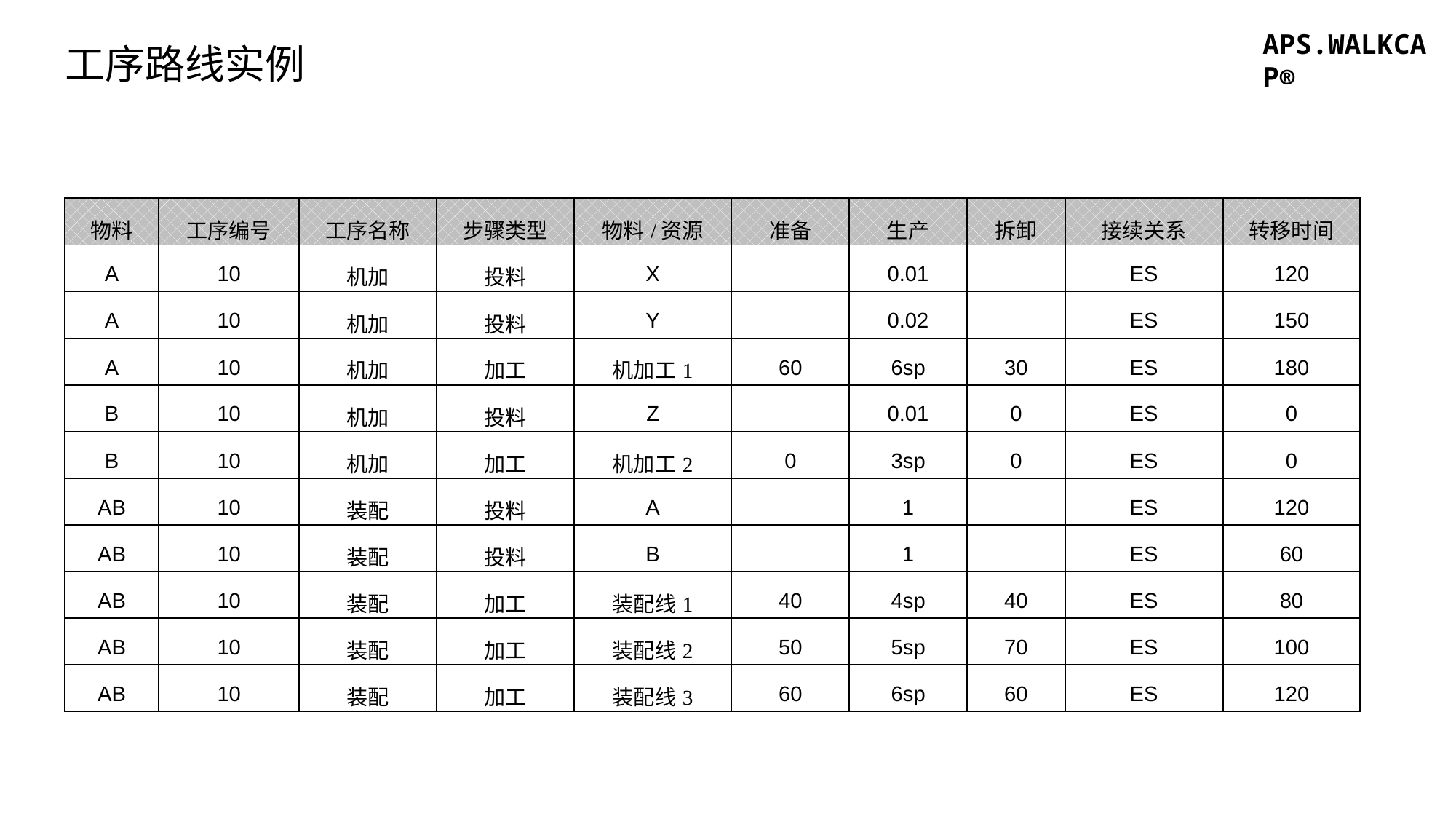

# 工序路线实例
| 物料 | 工序编号 | 工序名称 | 步骤类型 | 物料/资源 | 准备 | 生产 | 拆卸 | 接续关系 | 转移时间 |
| --- | --- | --- | --- | --- | --- | --- | --- | --- | --- |
| A | 10 | 机加 | 投料 | X |  | 0.01 |  | ES | 120 |
| A | 10 | 机加 | 投料 | Y |  | 0.02 |  | ES | 150 |
| A | 10 | 机加 | 加工 | 机加工1 | 60 | 6sp | 30 | ES | 180 |
| B | 10 | 机加 | 投料 | Z |  | 0.01 | 0 | ES | 0 |
| B | 10 | 机加 | 加工 | 机加工2 | 0 | 3sp | 0 | ES | 0 |
| AB | 10 | 装配 | 投料 | A |  | 1 |  | ES | 120 |
| AB | 10 | 装配 | 投料 | B |  | 1 |  | ES | 60 |
| AB | 10 | 装配 | 加工 | 装配线1 | 40 | 4sp | 40 | ES | 80 |
| AB | 10 | 装配 | 加工 | 装配线2 | 50 | 5sp | 70 | ES | 100 |
| AB | 10 | 装配 | 加工 | 装配线3 | 60 | 6sp | 60 | ES | 120 |